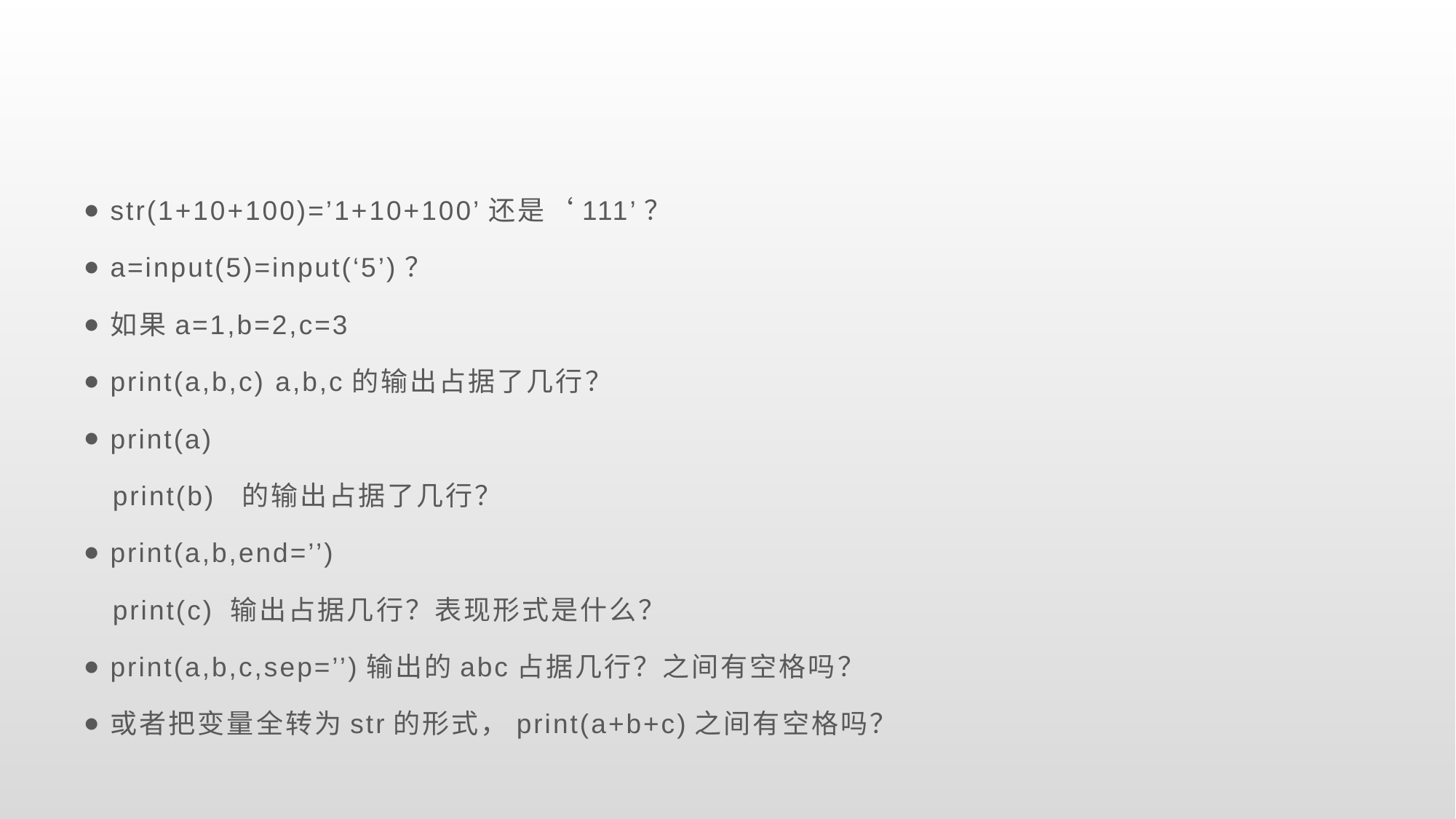

str(1+10+100)=’1+10+100’还是‘111’？
a=input(5)=input(‘5’)？
如果a=1,b=2,c=3
print(a,b,c) a,b,c的输出占据了几行？
print(a)
   print(b)  的输出占据了几行？
print(a,b,end=’’)
   print(c) 输出占据几行？表现形式是什么？
print(a,b,c,sep=’’)输出的abc占据几行？之间有空格吗？
或者把变量全转为str的形式，print(a+b+c)之间有空格吗？